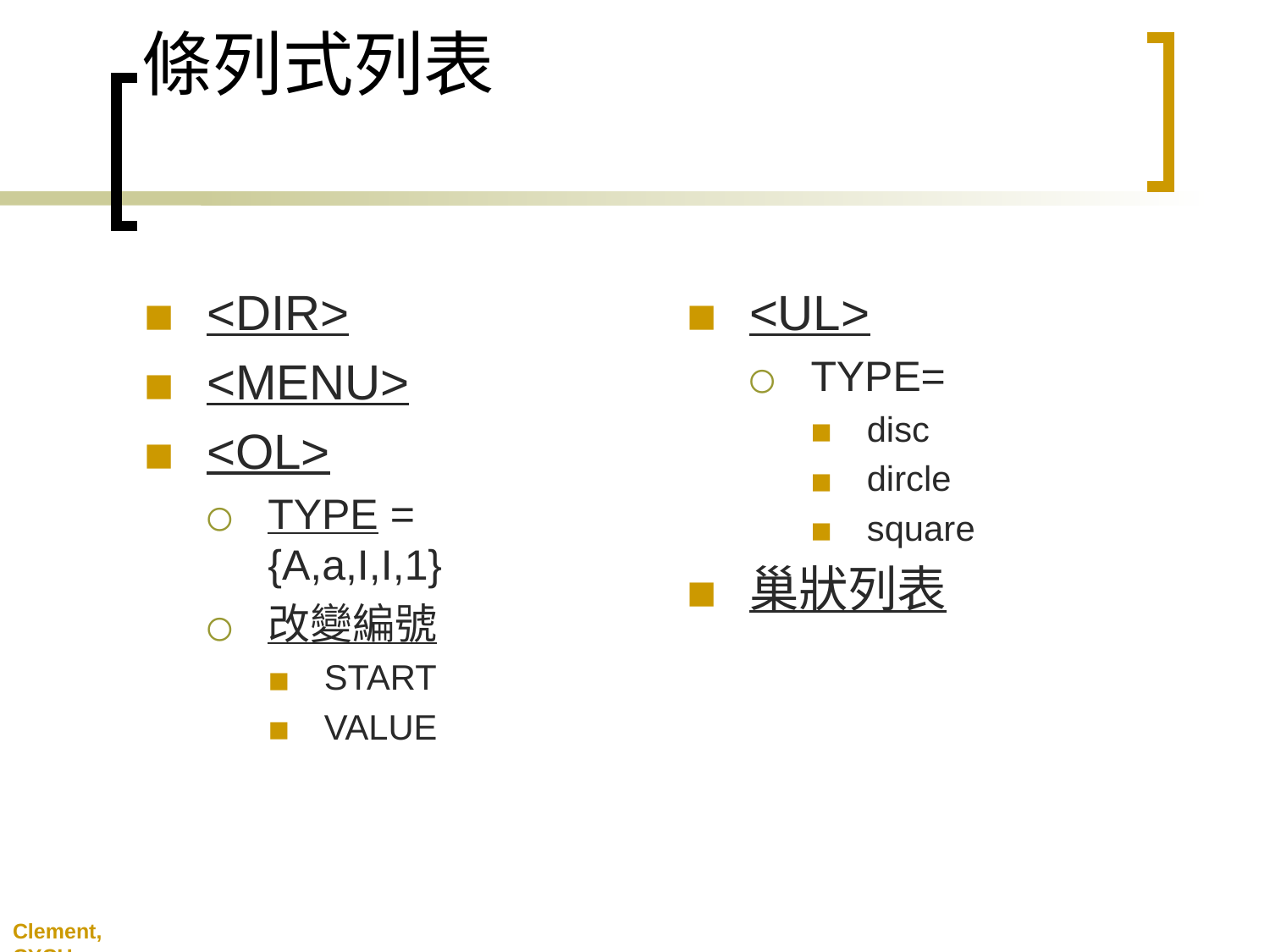

條列式列表
<DIR>
<MENU>
<OL>
TYPE =
{A,a,I,I,1}
改變編號
START
VALUE
<UL>
TYPE=
disc
dircle
square
巢狀列表